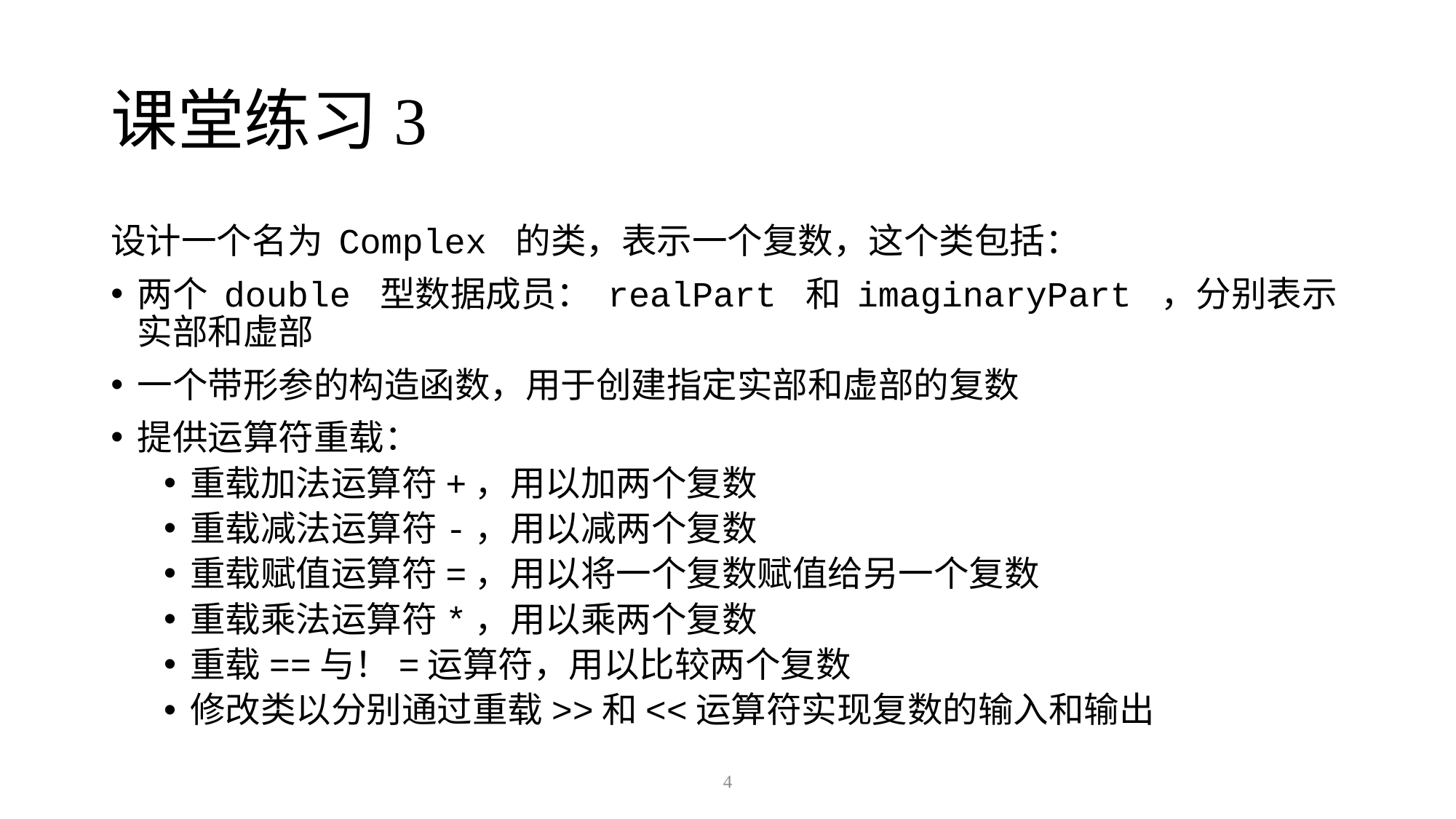

# 课堂练习3
设计一个名为 Complex 的类，表示一个复数，这个类包括：
两个 double 型数据成员： realPart 和 imaginaryPart ，分别表示实部和虚部
一个带形参的构造函数，用于创建指定实部和虚部的复数
提供运算符重载：
重载加法运算符+，用以加两个复数
重载减法运算符-，用以减两个复数
重载赋值运算符=，用以将一个复数赋值给另一个复数
重载乘法运算符*，用以乘两个复数
重载==与！=运算符，用以比较两个复数
修改类以分别通过重载>>和<<运算符实现复数的输入和输出
4